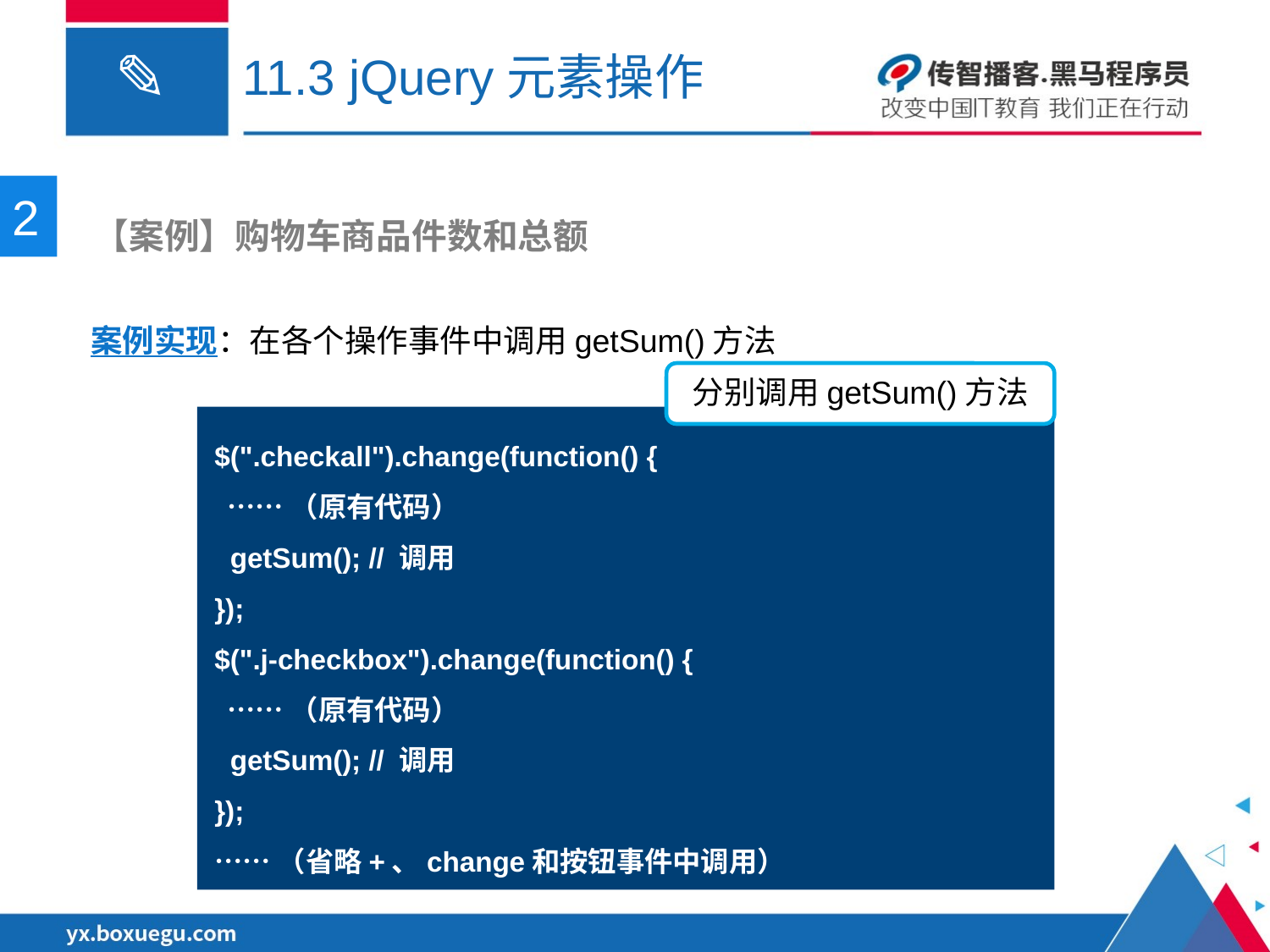

# 11.3 jQuery元素操作

2
  【案例】购物车商品件数和总额
案例实现：在各个操作事件中调用getSum()方法
分别调用getSum()方法

$(".checkall").change(function() {
  ……（原有代码）
  getSum(); // 调用
});
$(".j-checkbox").change(function() {
  ……（原有代码）
  getSum(); // 调用
});
……（省略+、change和按钮事件中调用）